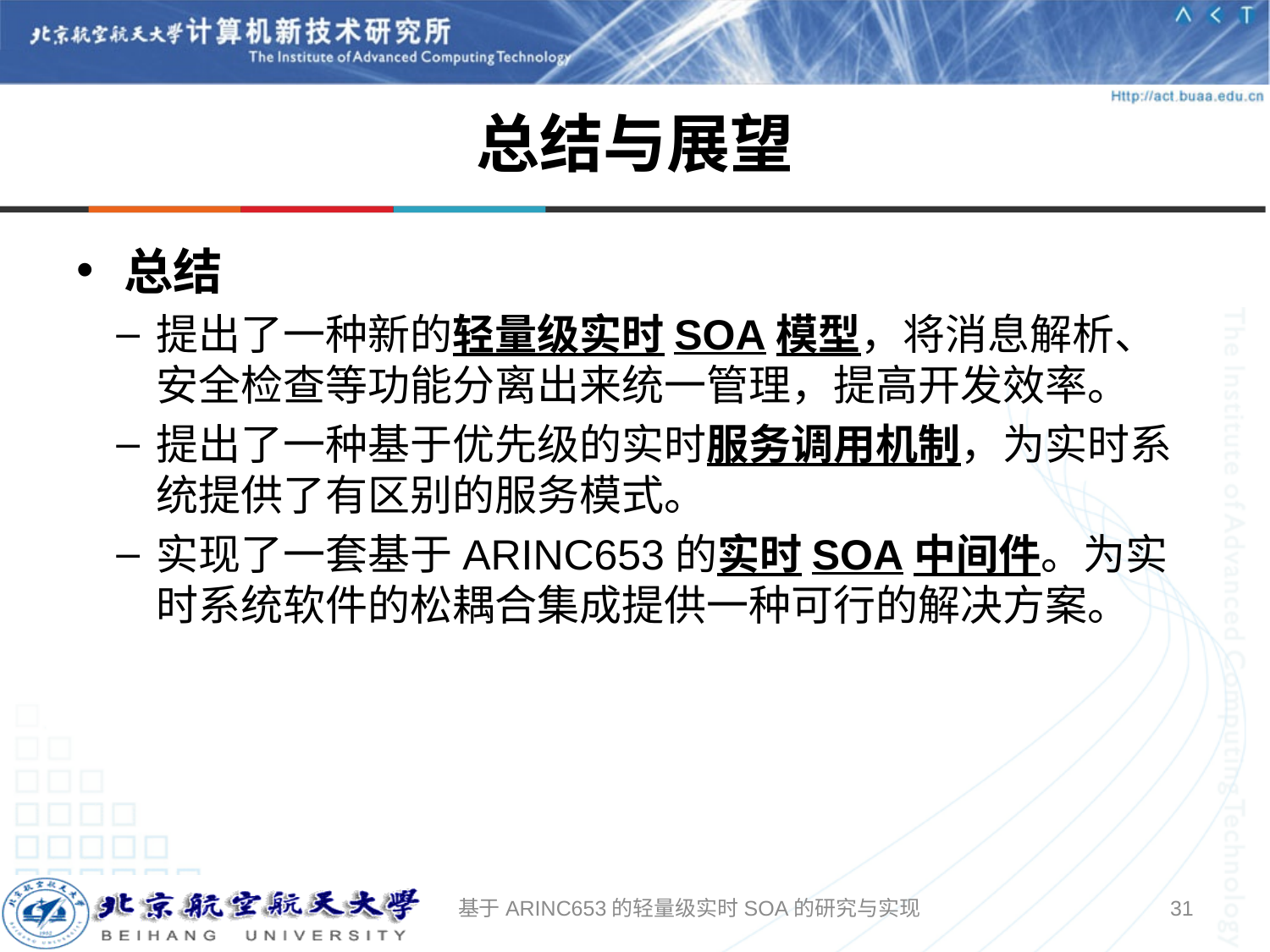

# 总结与展望
总结
提出了一种新的轻量级实时SOA模型，将消息解析、安全检查等功能分离出来统一管理，提高开发效率。
提出了一种基于优先级的实时服务调用机制，为实时系统提供了有区别的服务模式。
实现了一套基于ARINC653的实时SOA中间件。为实时系统软件的松耦合集成提供一种可行的解决方案。

基于ARINC653的轻量级实时SOA的研究与实现
31